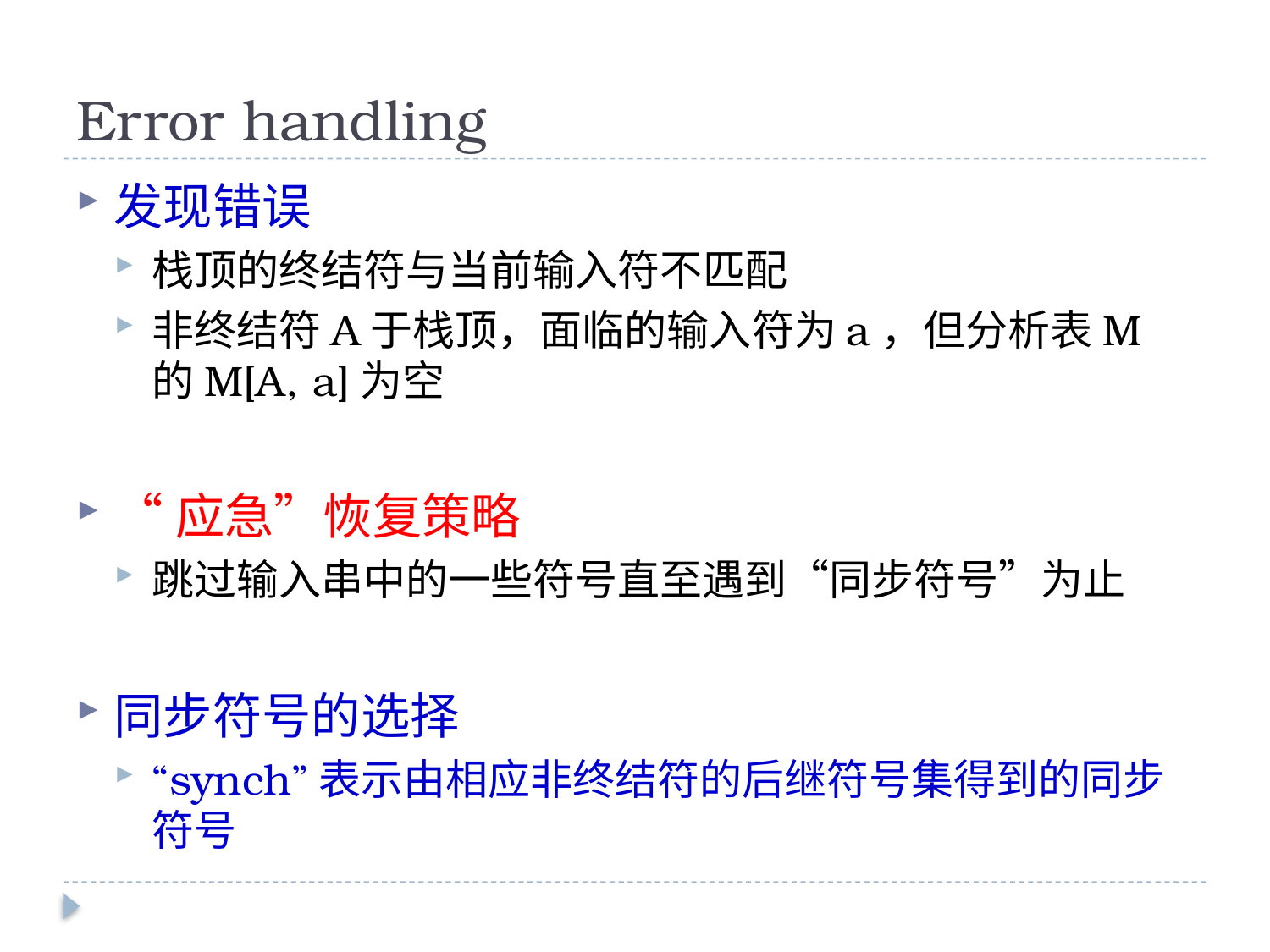

# Error handling
发现错误
栈顶的终结符与当前输入符不匹配
非终结符A于栈顶，面临的输入符为a，但分析表M的M[A, a]为空

“应急”恢复策略
跳过输入串中的一些符号直至遇到“同步符号”为止

同步符号的选择
“synch”表示由相应非终结符的后继符号集得到的同步符号

69